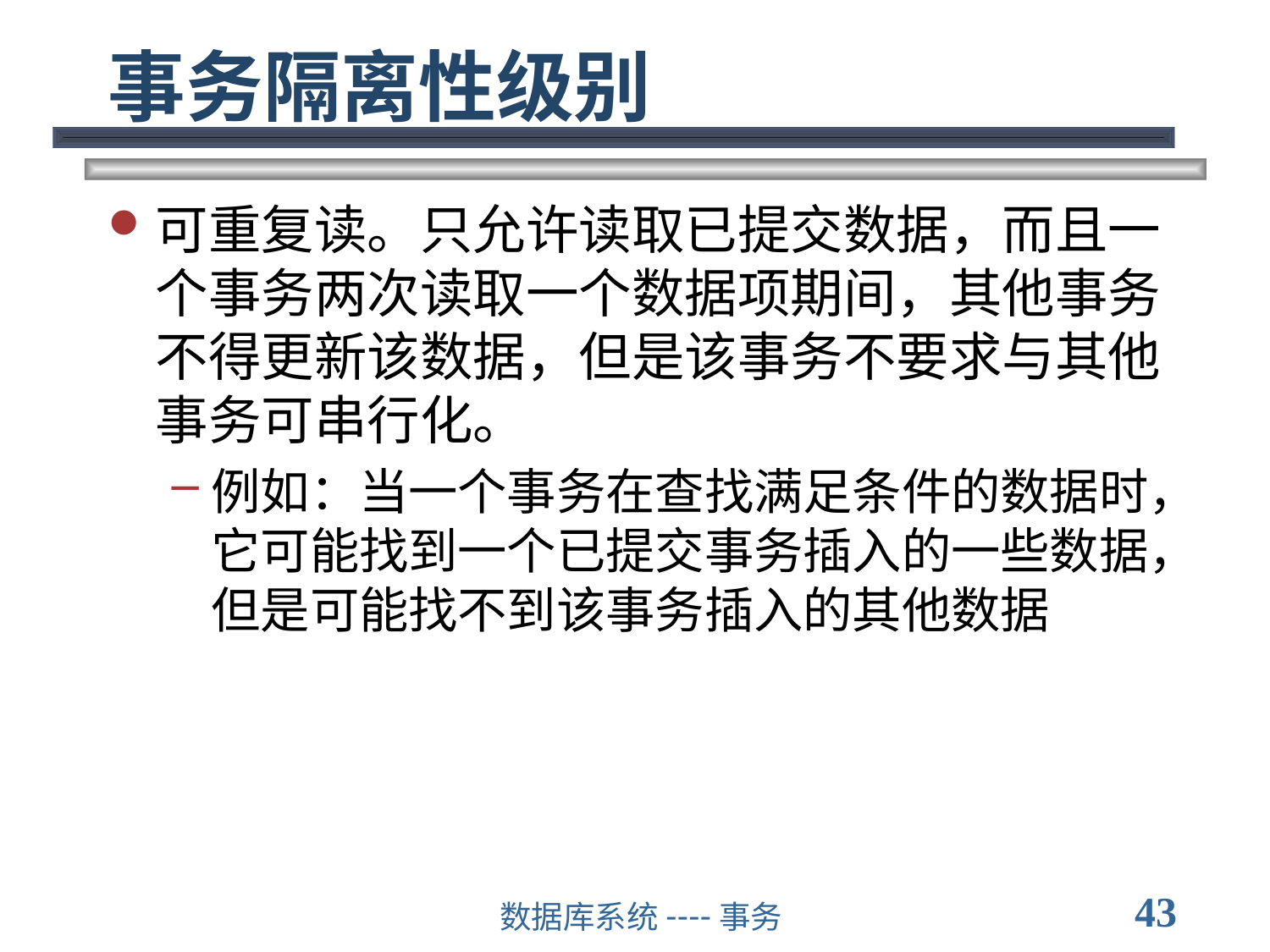

# 事务隔离性级别
可重复读。只允许读取已提交数据，而且一个事务两次读取一个数据项期间，其他事务不得更新该数据，但是该事务不要求与其他事务可串行化。
例如：当一个事务在查找满足条件的数据时，它可能找到一个已提交事务插入的一些数据，但是可能找不到该事务插入的其他数据
43
数据库系统----事务